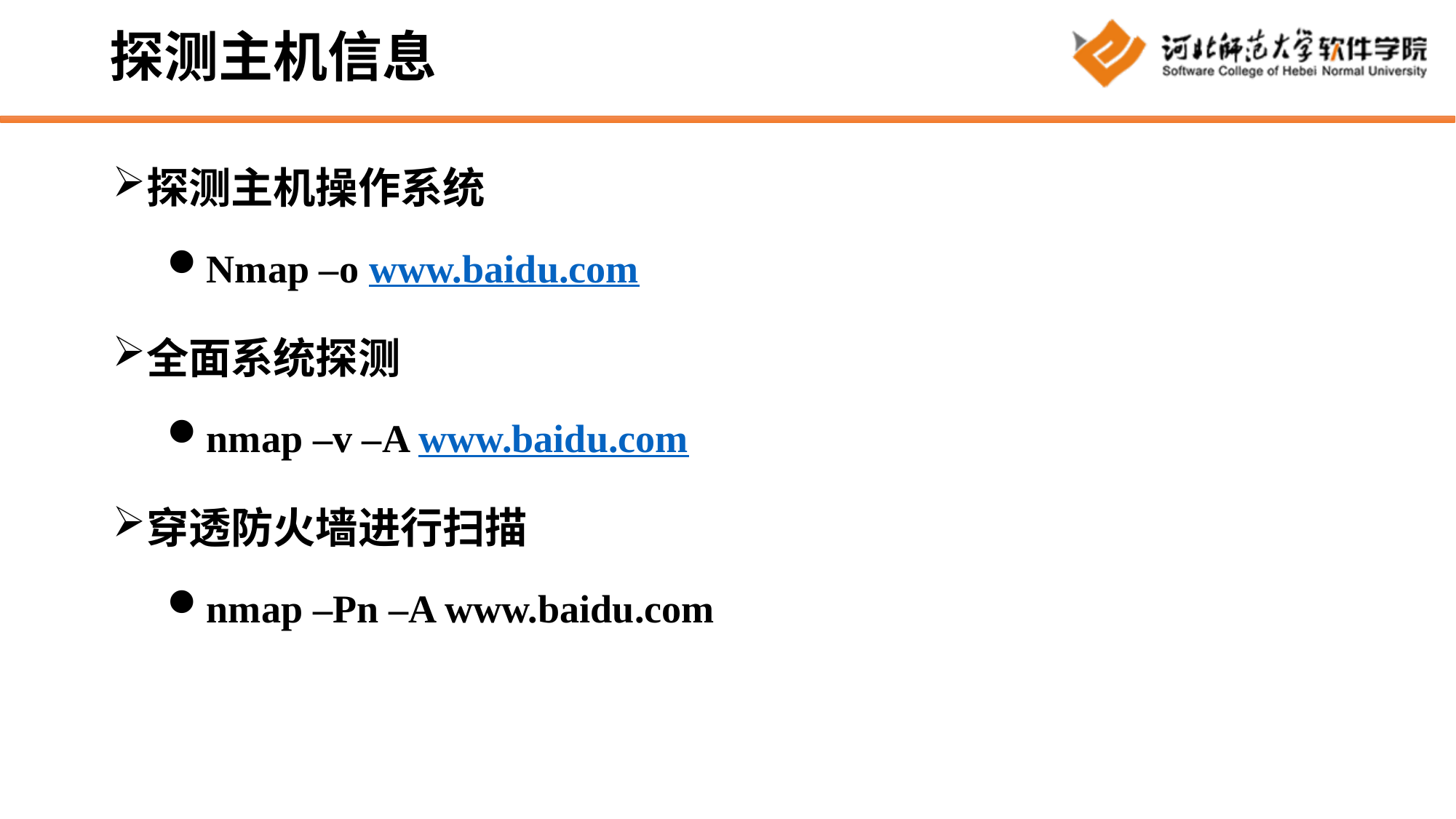

# 探测主机信息
探测主机操作系统
Nmap –o www.baidu.com
全面系统探测
nmap –v –A www.baidu.com
穿透防火墙进行扫描
nmap –Pn –A www.baidu.com